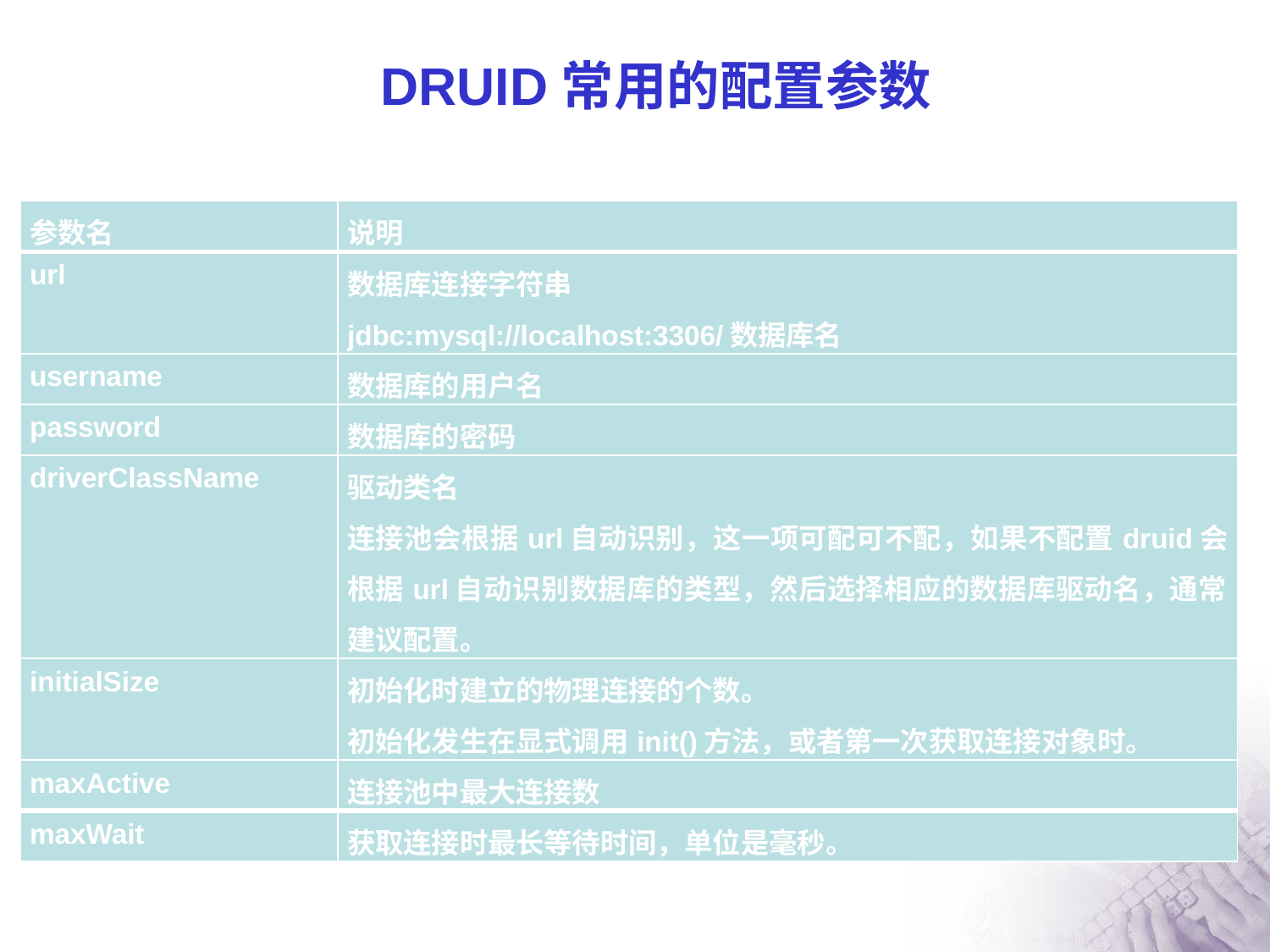

# DRUID常用的配置参数
| 参数名 | 说明 |
| --- | --- |
| url | 数据库连接字符串 jdbc:mysql://localhost:3306/数据库名 |
| username | 数据库的用户名 |
| password | 数据库的密码 |
| driverClassName | 驱动类名 连接池会根据url自动识别，这一项可配可不配，如果不配置druid会根据url自动识别数据库的类型，然后选择相应的数据库驱动名，通常建议配置。 |
| initialSize | 初始化时建立的物理连接的个数。 初始化发生在显式调用init()方法，或者第一次获取连接对象时。 |
| maxActive | 连接池中最大连接数 |
| maxWait | 获取连接时最长等待时间，单位是毫秒。 |